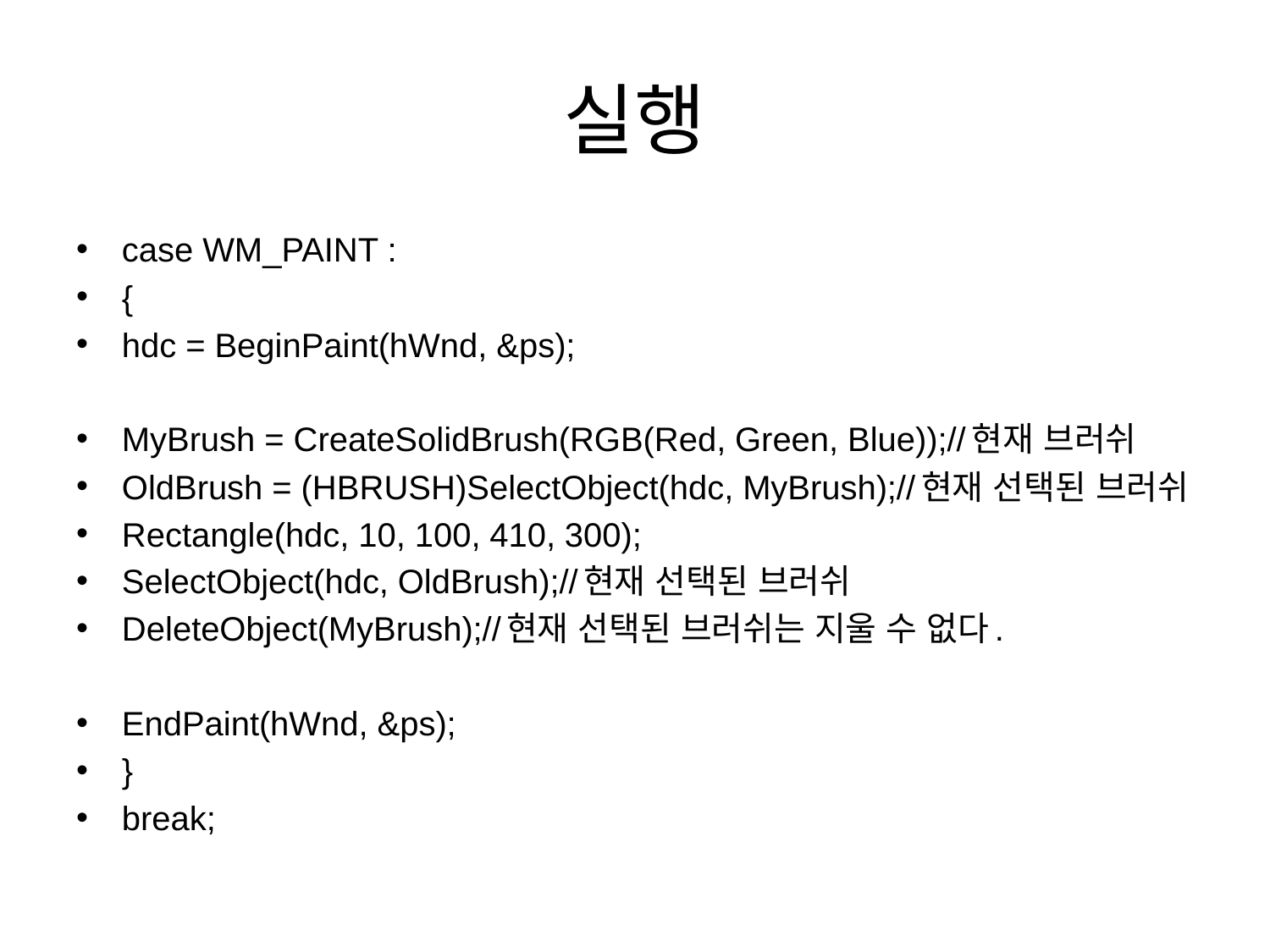

# 실행
case WM_PAINT :
{
hdc = BeginPaint(hWnd, &ps);

MyBrush = CreateSolidBrush(RGB(Red, Green, Blue));//현재 브러쉬
OldBrush = (HBRUSH)SelectObject(hdc, MyBrush);//현재 선택된 브러쉬
Rectangle(hdc, 10, 100, 410, 300);
SelectObject(hdc, OldBrush);//현재 선택된 브러쉬
DeleteObject(MyBrush);//현재 선택된 브러쉬는 지울 수 없다.

EndPaint(hWnd, &ps);
}
break;